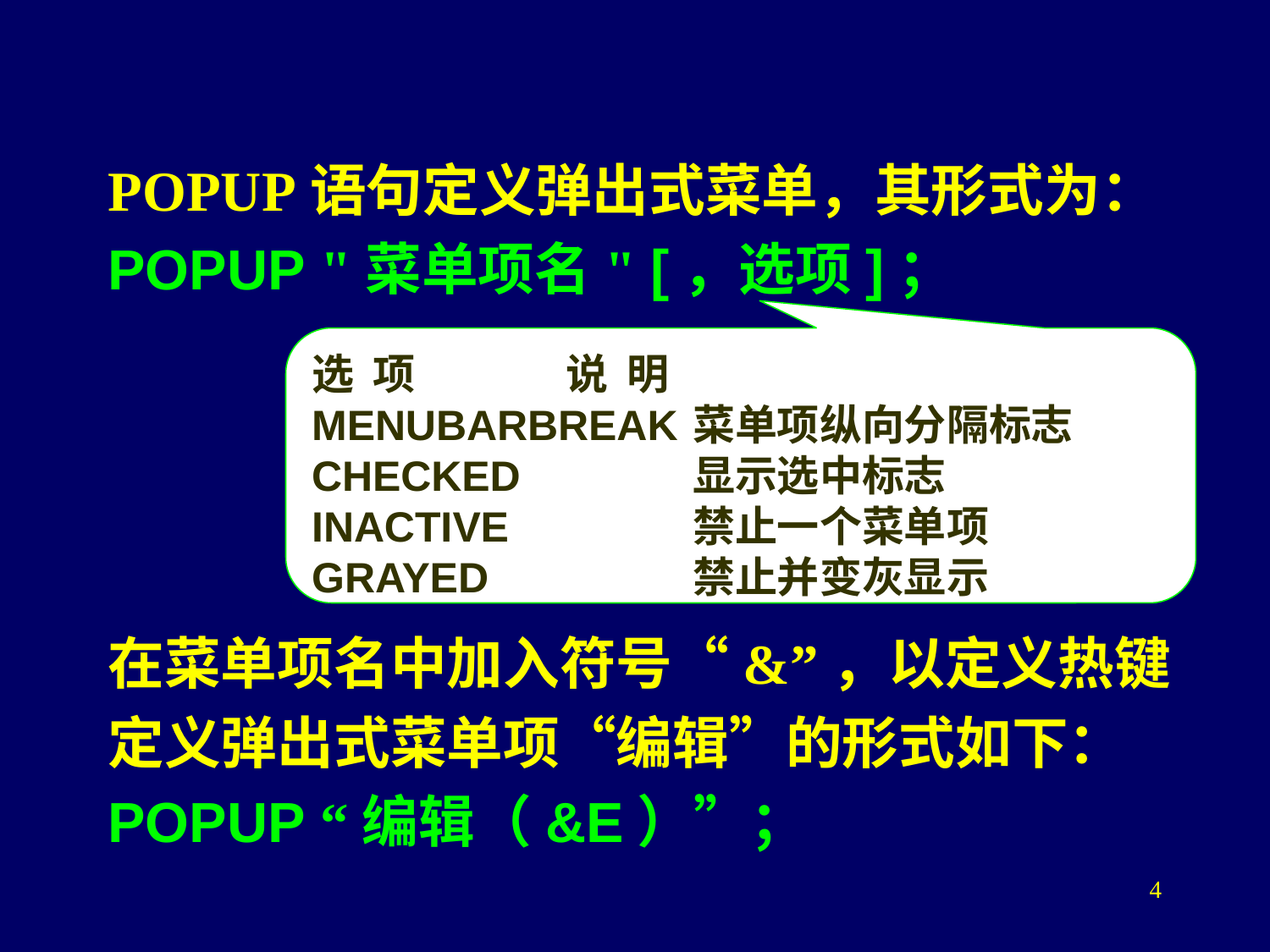

POPUP语句定义弹出式菜单，其形式为：
POPUP "菜单项名" [，选项]；

在菜单项名中加入符号“&”，以定义热键
定义弹出式菜单项“编辑”的形式如下：
POPUP “编辑（&E）”；
选  项		说  明
MENUBARBREAK	菜单项纵向分隔标志
CHECKED		显示选中标志
INACTIVE		禁止一个菜单项
GRAYED		禁止并变灰显示
4